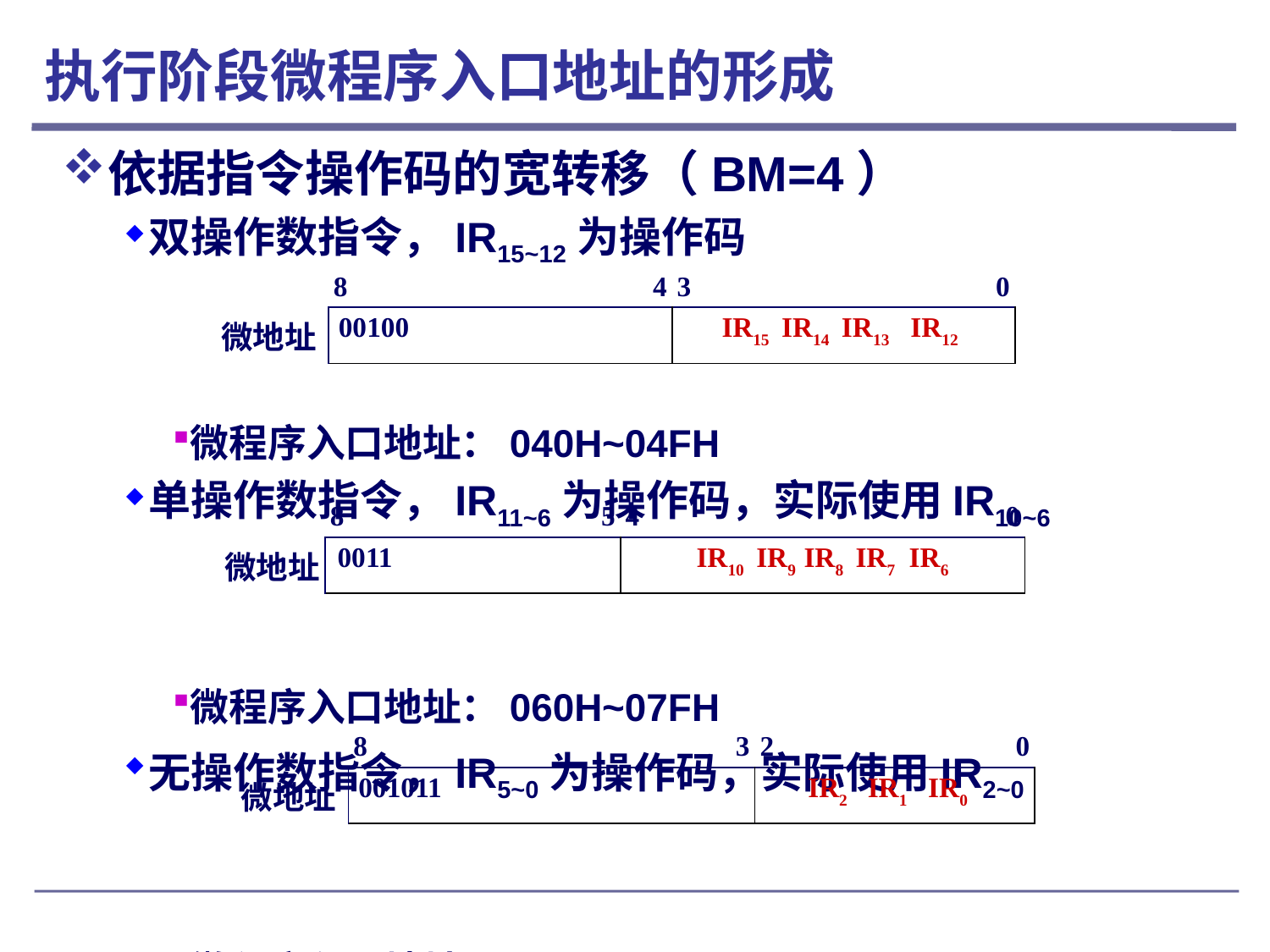

# 执行阶段微程序入口地址的形成
依据指令操作码的宽转移（BM=4）
双操作数指令，IR15~12为操作码

微程序入口地址：040H~04FH
单操作数指令，IR11~6为操作码，实际使用IR10~6

微程序入口地址：060H~07FH
无操作数指令，IR5~0为操作码，实际使用IR2~0

微程序入口地址：058H~05FH
|  | 8 | 4 | 3 | 0 |
| --- | --- | --- | --- | --- |
| 微地址 | 00100 |  | IR15 IR14 IR13 IR12 |  |
|  | 8 | 5 | 4 |  |  | 0 |
| --- | --- | --- | --- | --- | --- | --- |
| 微地址 | 0011 |  | IR10 IR9 IR8 IR7 IR6 |  |  |  |
|  | 8 | 3 | 2 | 0 |
| --- | --- | --- | --- | --- |
| 微地址 | 001011 |  | IR2 IR1 IR0 |  |
30